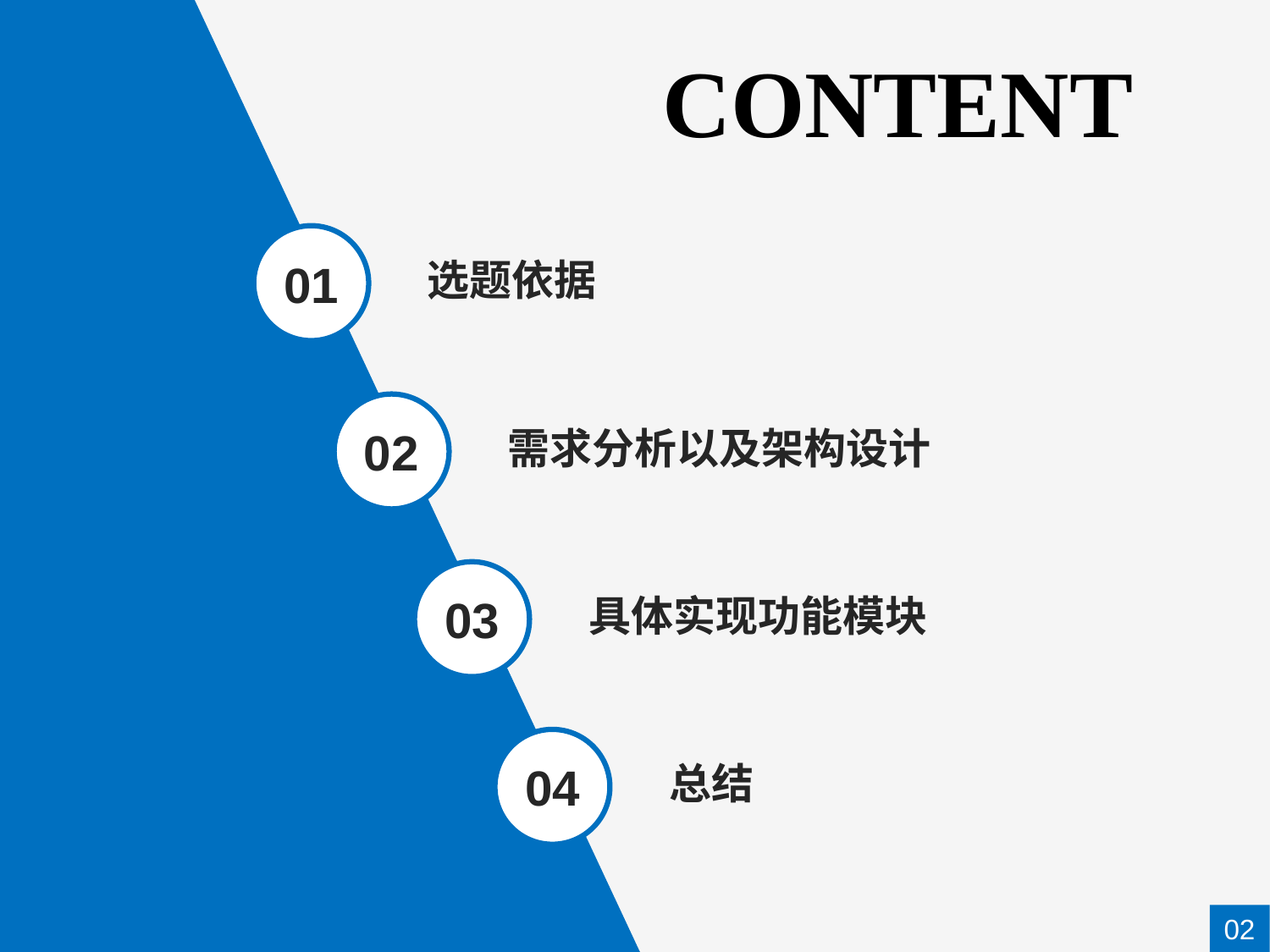

CONTENT

01
选题依据

02
需求分析以及架构设计

03
具体实现功能模块

04
总结
02